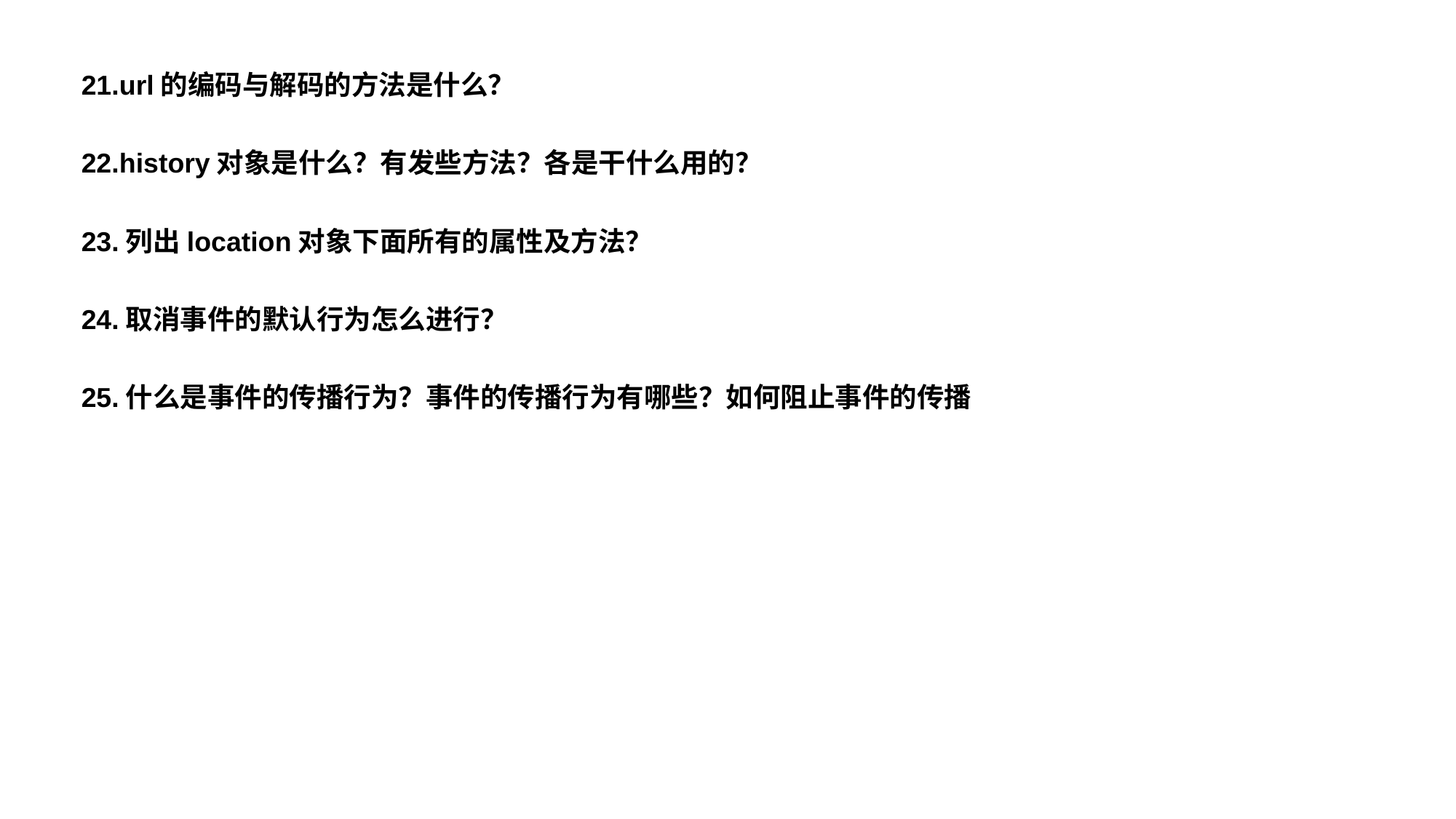

21.url的编码与解码的方法是什么？
22.history对象是什么？有发些方法？各是干什么用的？
23.列出location对象下面所有的属性及方法？
24.取消事件的默认行为怎么进行？
25.什么是事件的传播行为？事件的传播行为有哪些？如何阻止事件的传播